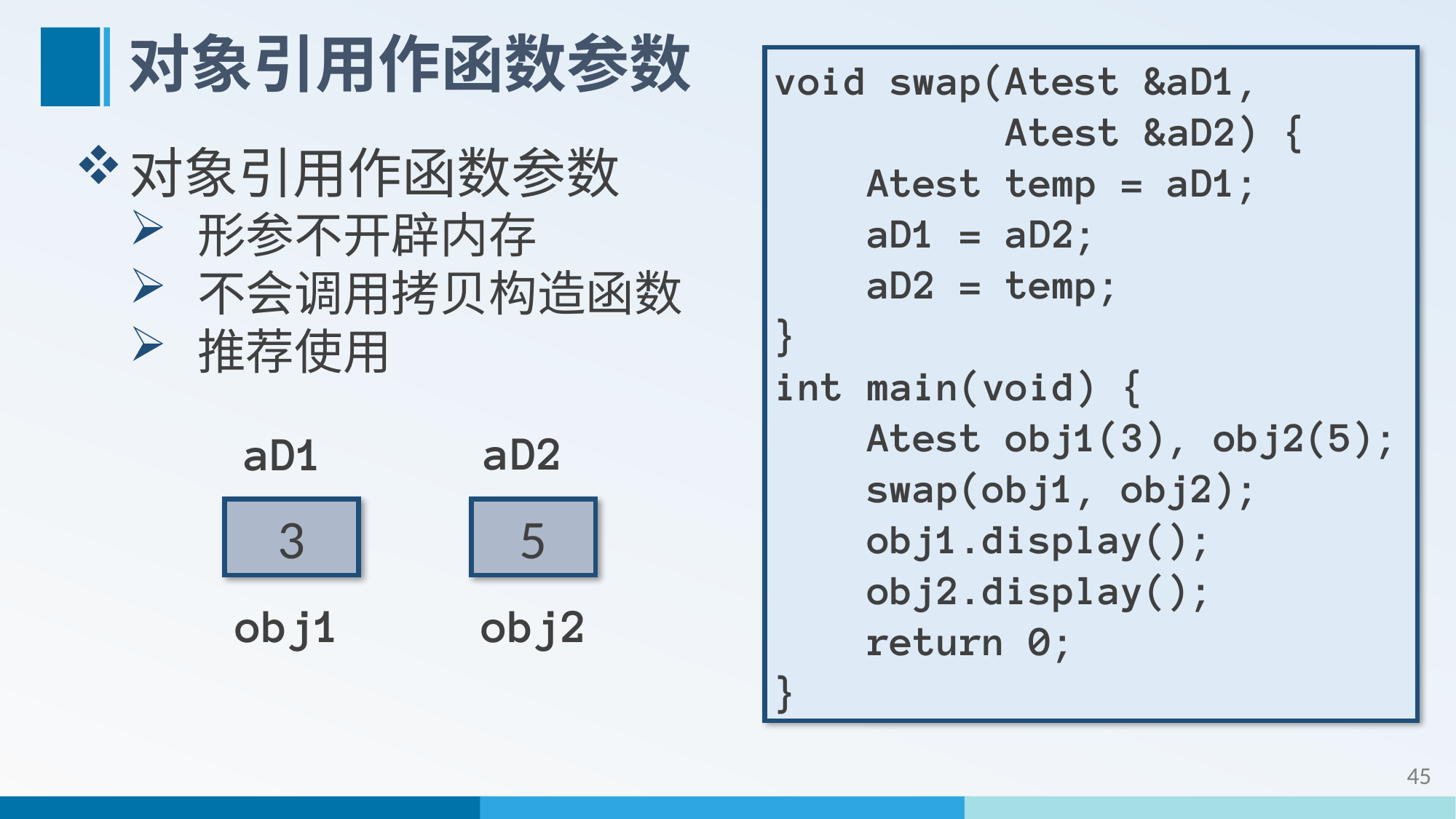

# 对象引用作函数参数
void swap(Atest &aD1,
          Atest &aD2) {
    Atest temp = aD1;
    aD1 = aD2;
    aD2 = temp;
}
int main(void) {
    Atest obj1(3), obj2(5);
    swap(obj1, obj2);
    obj1.display();
    obj2.display();
    return 0;
}
对象引用作函数参数
形参不开辟内存
不会调用拷贝构造函数
推荐使用

aD2
aD1
3
5
obj1
obj2